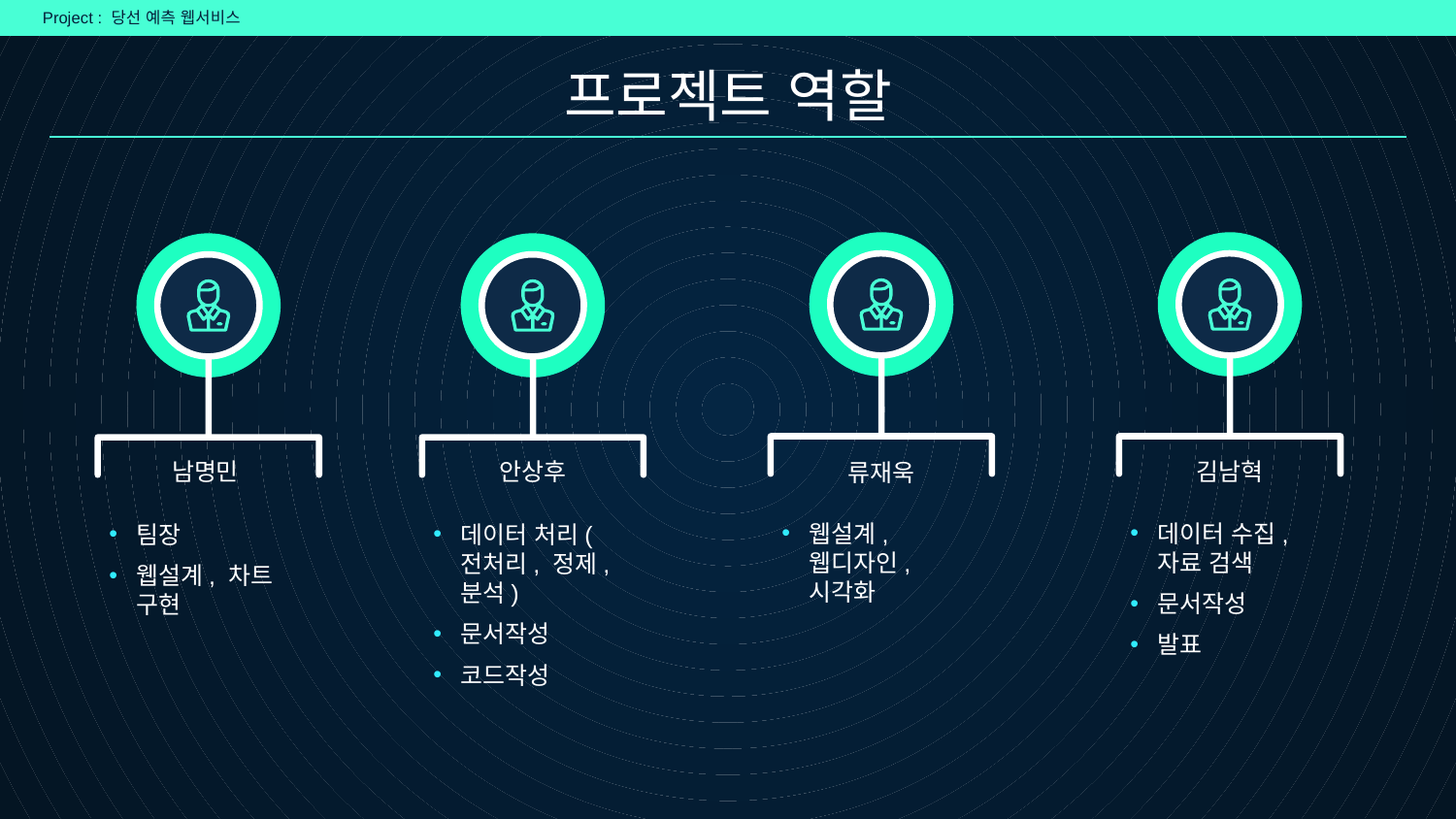

# 프로젝트 역할

웹설계, 웹디자인,시각화

데이터 수집, 자료 검색
문서작성
발표

팀장
웹설계, 차트 구현

데이터 처리(전처리, 정제, 분석)
문서작성
코드작성

남명민
안상후
김남혁
류재욱